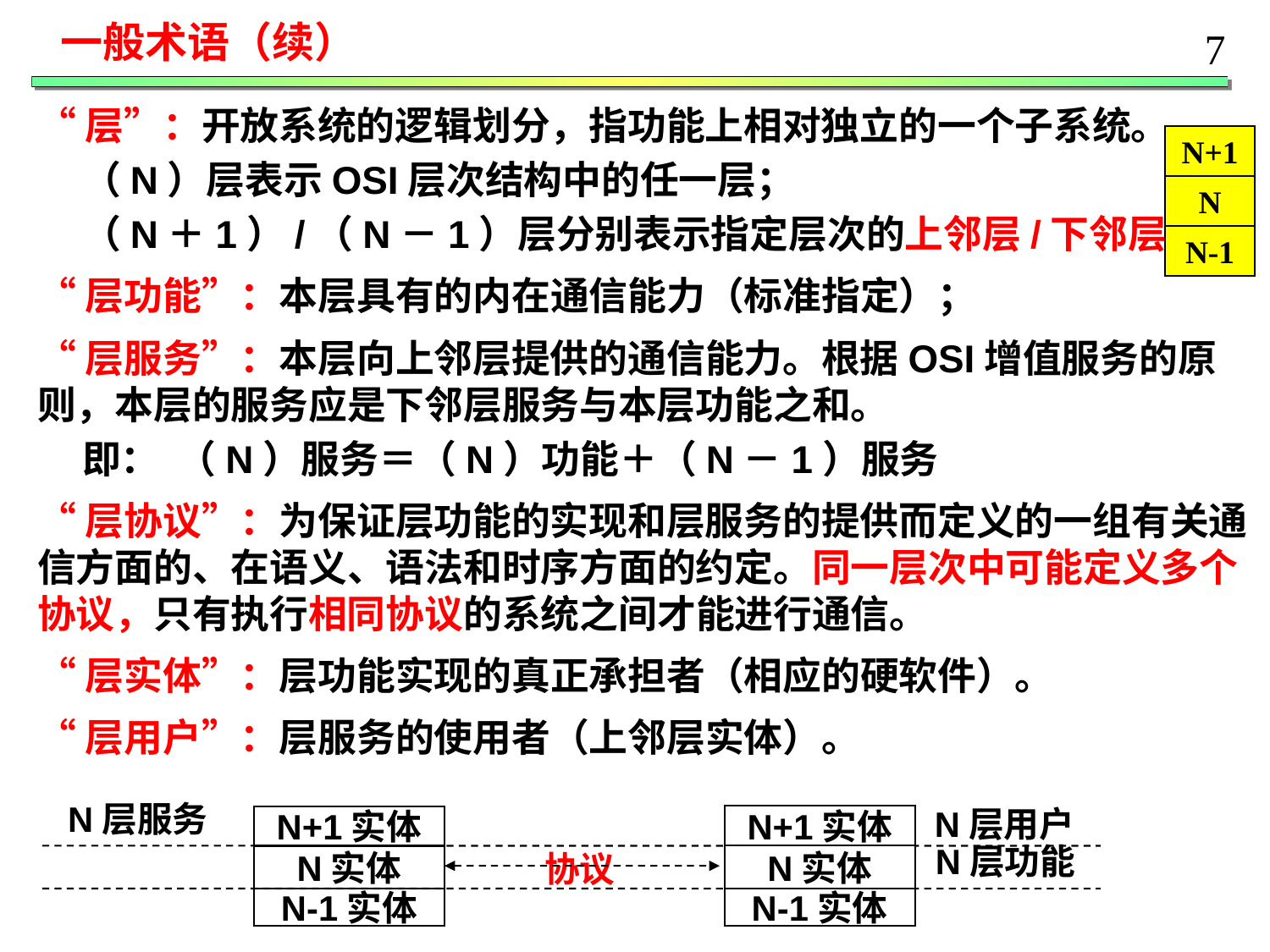

一般术语（续）
7

“层”：开放系统的逻辑划分，指功能上相对独立的一个子系统。
    （N）层表示OSI层次结构中的任一层；
    （N＋1）/（N－1）层分别表示指定层次的上邻层/下邻层。
“层功能”：本层具有的内在通信能力（标准指定）；
“层服务”：本层向上邻层提供的通信能力。根据OSI增值服务的原则，本层的服务应是下邻层服务与本层功能之和。
    即：  （N）服务＝（N）功能＋（N－1）服务
“层协议”：为保证层功能的实现和层服务的提供而定义的一组有关通信方面的、在语义、语法和时序方面的约定。同一层次中可能定义多个协议，只有执行相同协议的系统之间才能进行通信。
“层实体”：层功能实现的真正承担者（相应的硬软件）。
“层用户”：层服务的使用者（上邻层实体）。
N+1
N
N-1
N层服务
N层用户
N+1实体
N+1实体
N层功能
协议
N实体

N实体

N-1实体

N-1实体